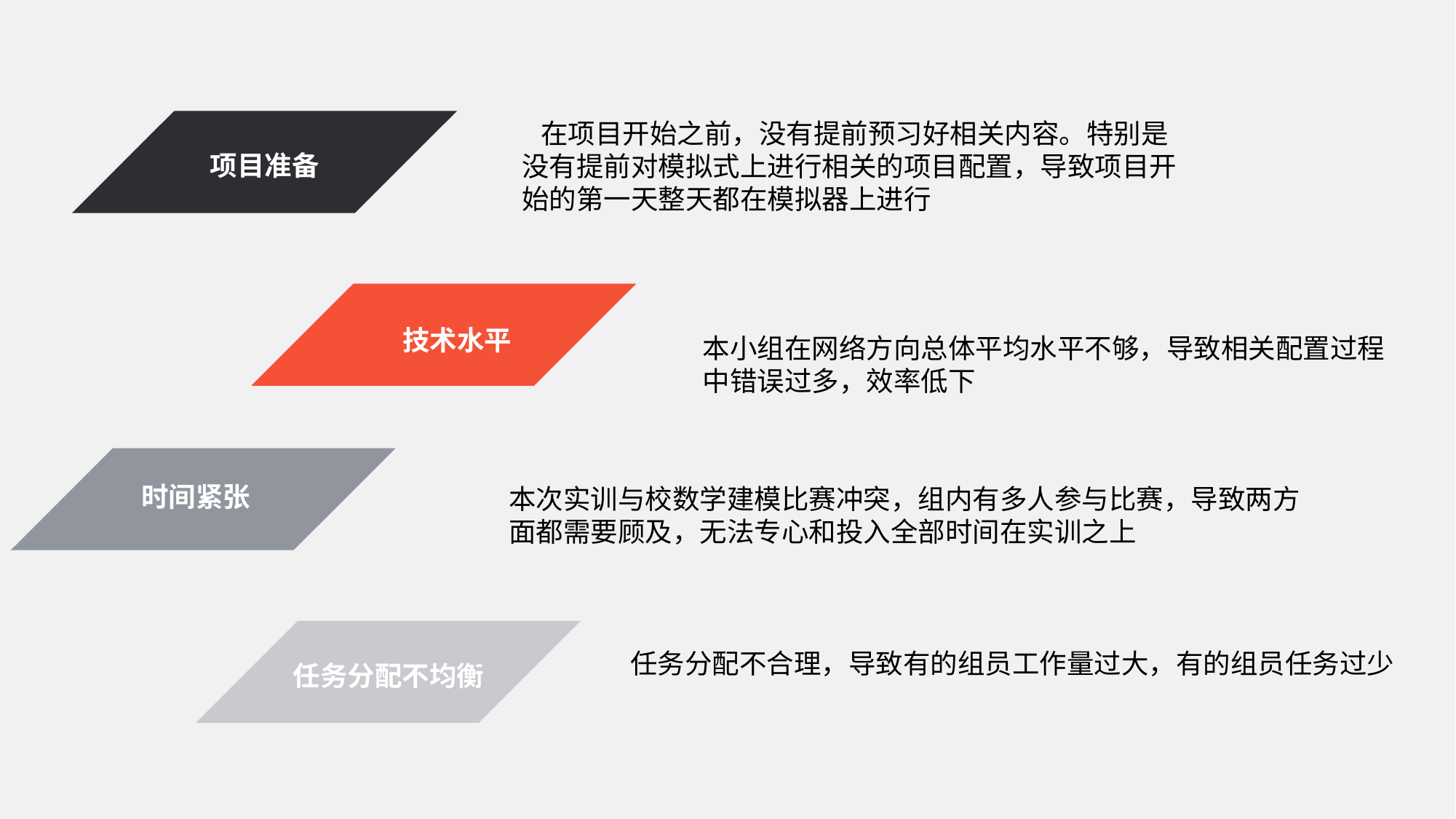

项目准备
  在项目开始之前，没有提前预习好相关内容。特别是没有提前对模拟式上进行相关的项目配置，导致项目开始的第一天整天都在模拟器上进行

技术水平
本小组在网络方向总体平均水平不够，导致相关配置过程中错误过多，效率低下

时间紧张
本次实训与校数学建模比赛冲突，组内有多人参与比赛，导致两方面都需要顾及，无法专心和投入全部时间在实训之上
任务分配不均衡
任务分配不合理，导致有的组员工作量过大，有的组员任务过少